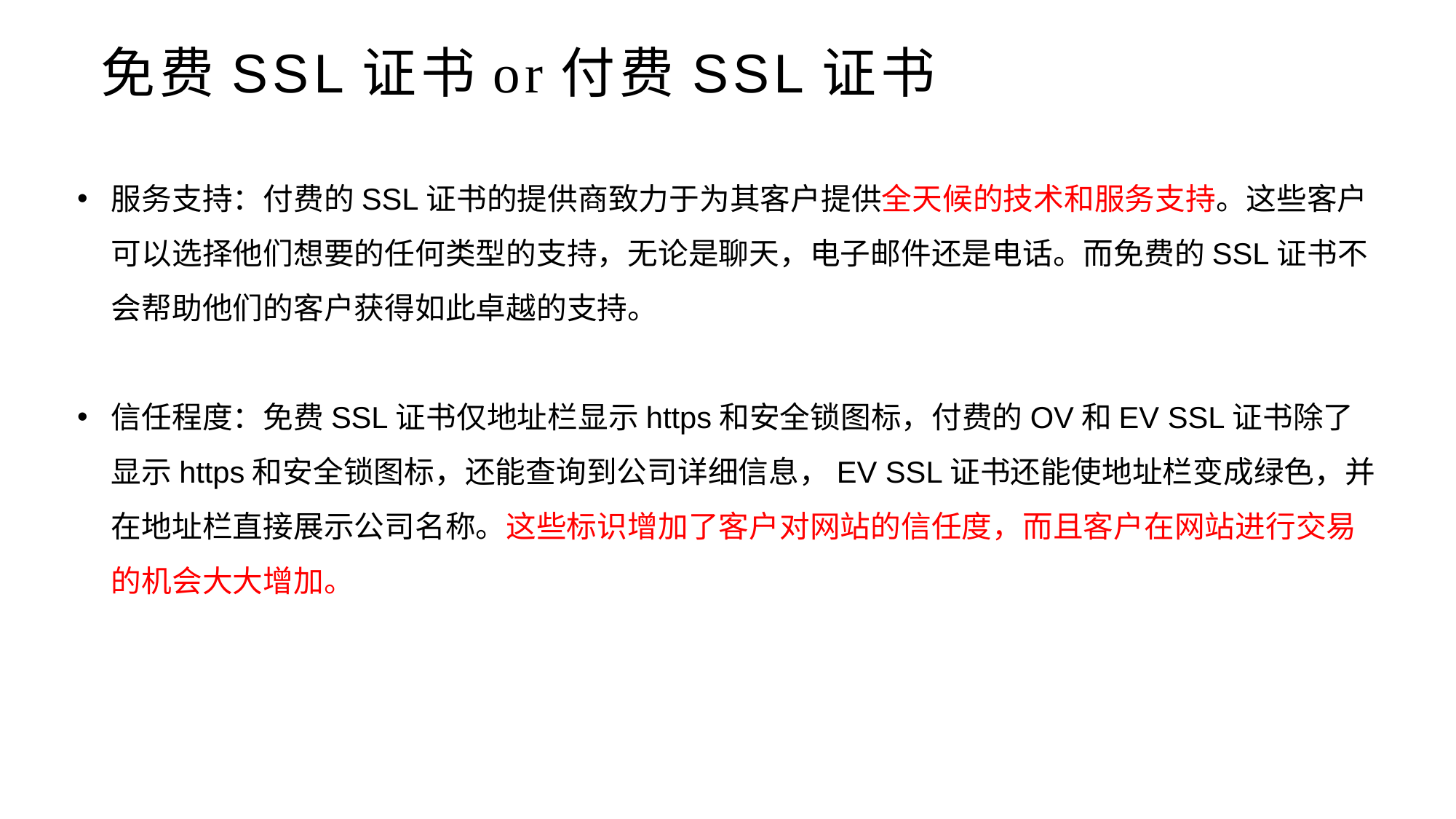

免费SSL证书or付费SSL证书
服务支持：付费的SSL证书的提供商致力于为其客户提供全天候的技术和服务支持。这些客户可以选择他们想要的任何类型的支持，无论是聊天，电子邮件还是电话。而免费的SSL证书不会帮助他们的客户获得如此卓越的支持。

信任程度：免费SSL证书仅地址栏显示https和安全锁图标，付费的OV和EV SSL证书除了显示https和安全锁图标，还能查询到公司详细信息，EV SSL证书还能使地址栏变成绿色，并在地址栏直接展示公司名称。这些标识增加了客户对网站的信任度，而且客户在网站进行交易的机会大大增加。